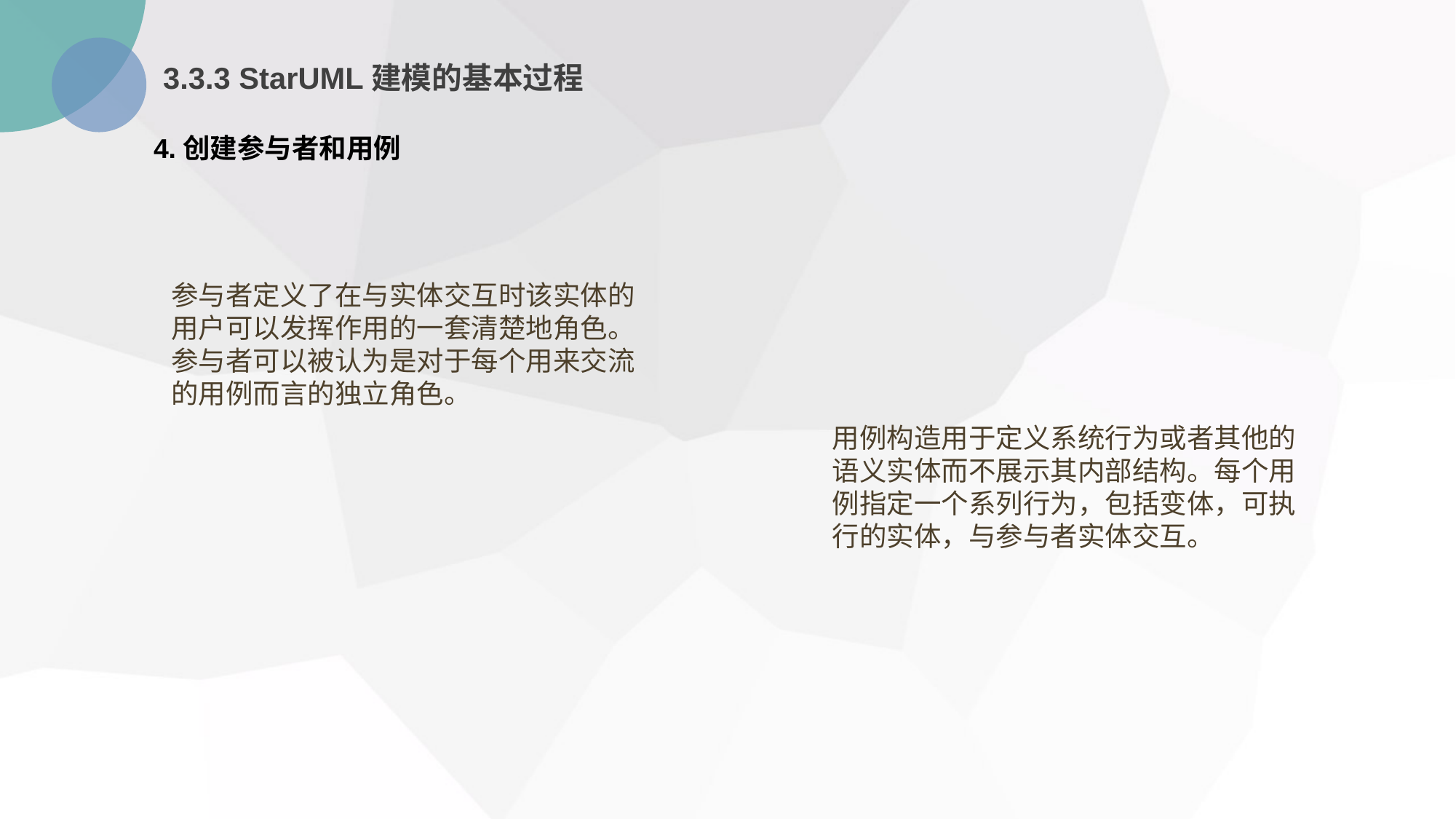

3.3.3 StarUML建模的基本过程
4.创建参与者和用例
参与者定义了在与实体交互时该实体的用户可以发挥作用的一套清楚地角色。参与者可以被认为是对于每个用来交流的用例而言的独立角色。
用例构造用于定义系统行为或者其他的语义实体而不展示其内部结构。每个用例指定一个系列行为，包括变体，可执行的实体，与参与者实体交互。